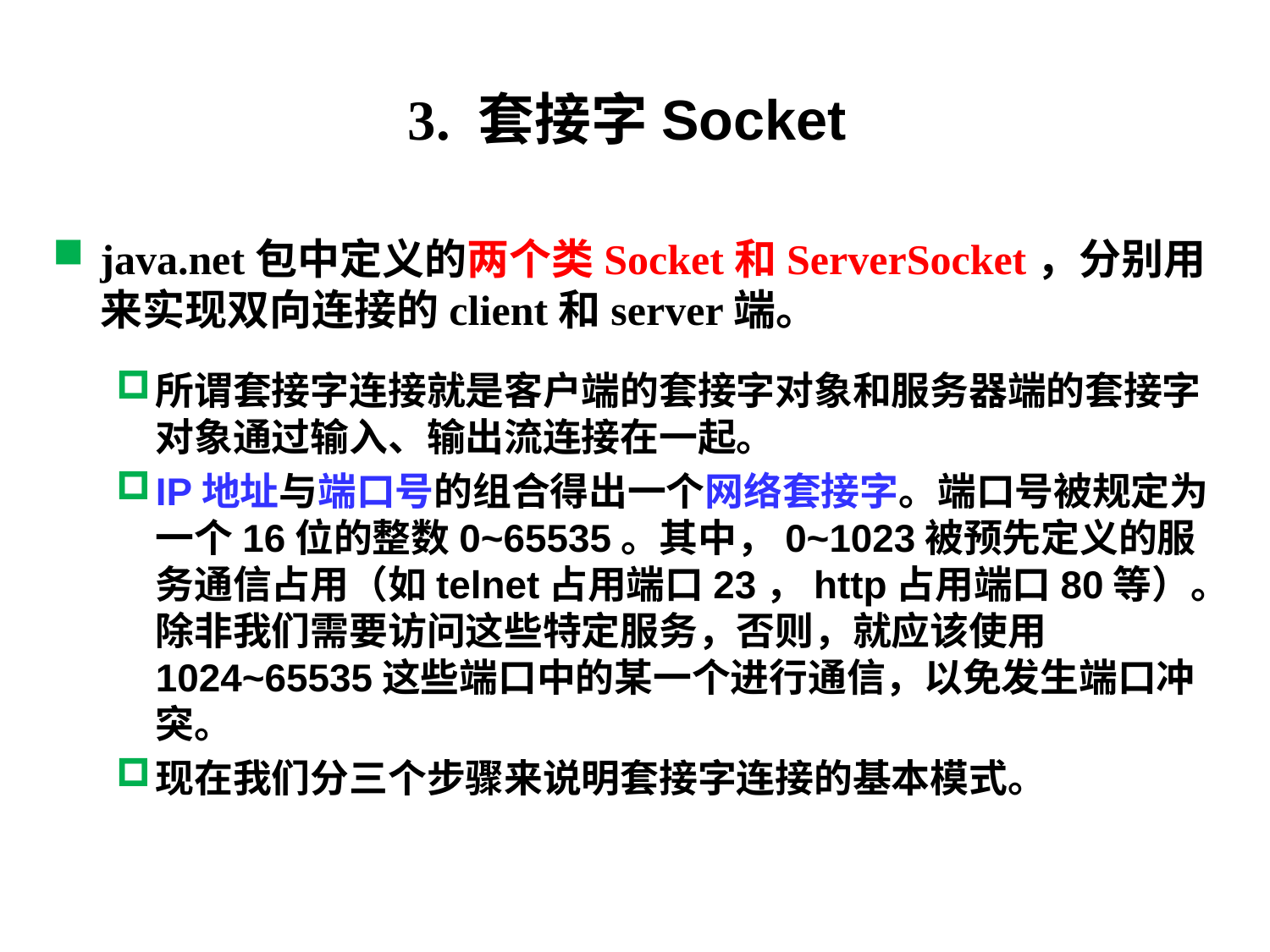

# 3. 套接字Socket
java.net包中定义的两个类Socket和ServerSocket，分别用来实现双向连接的client和server端。

所谓套接字连接就是客户端的套接字对象和服务器端的套接字对象通过输入、输出流连接在一起。
IP地址与端口号的组合得出一个网络套接字。端口号被规定为一个16位的整数0~65535。其中，0~1023被预先定义的服务通信占用（如telnet占用端口23，http占用端口80等）。除非我们需要访问这些特定服务，否则，就应该使用1024~65535这些端口中的某一个进行通信，以免发生端口冲突。
现在我们分三个步骤来说明套接字连接的基本模式。